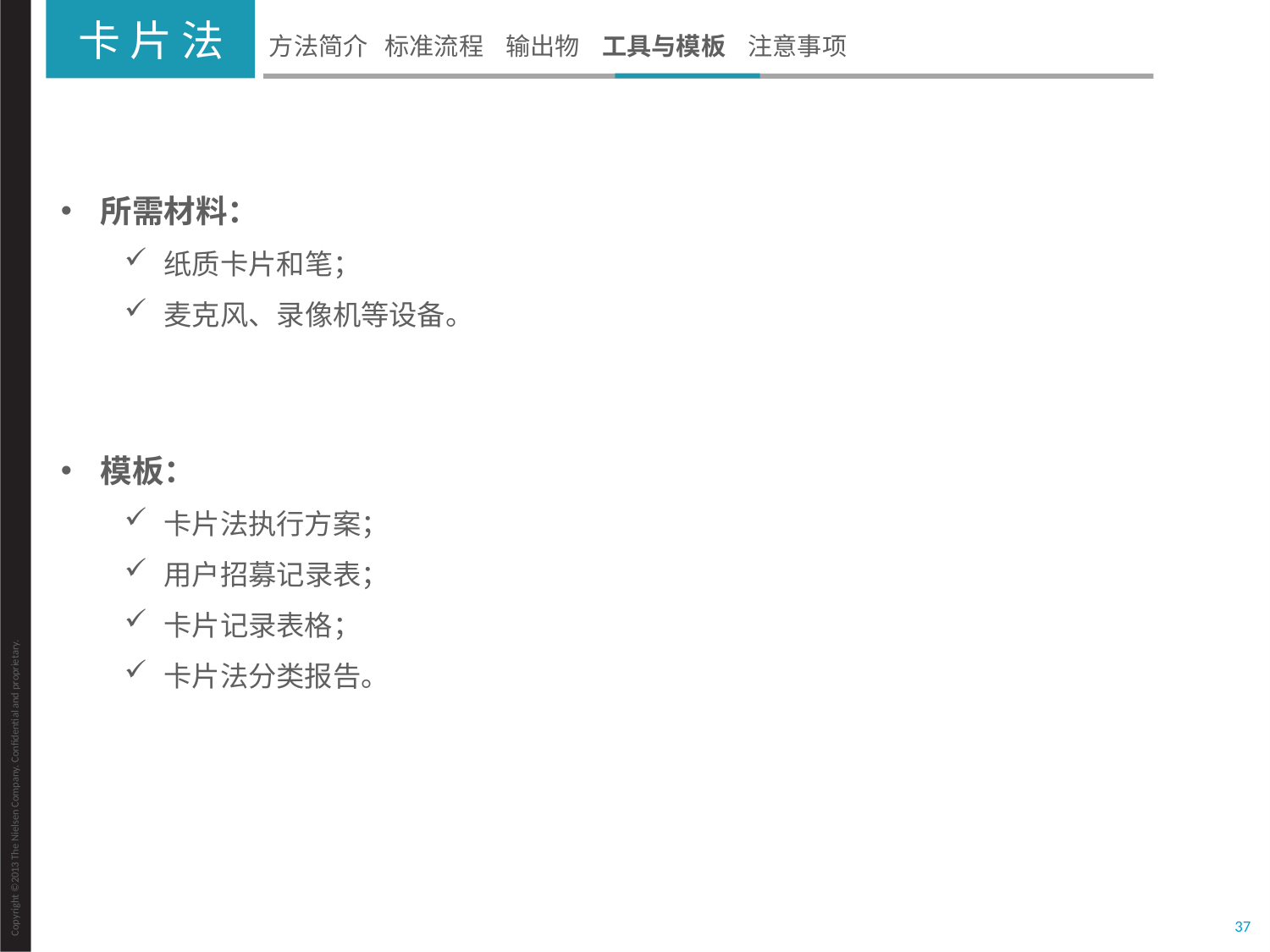

卡 片 法
方法简介   标准流程    输出物    工具与模板    注意事项

所需材料：
纸质卡片和笔；
麦克风、录像机等设备。

模板：
卡片法执行方案；
用户招募记录表；
卡片记录表格；
卡片法分类报告。